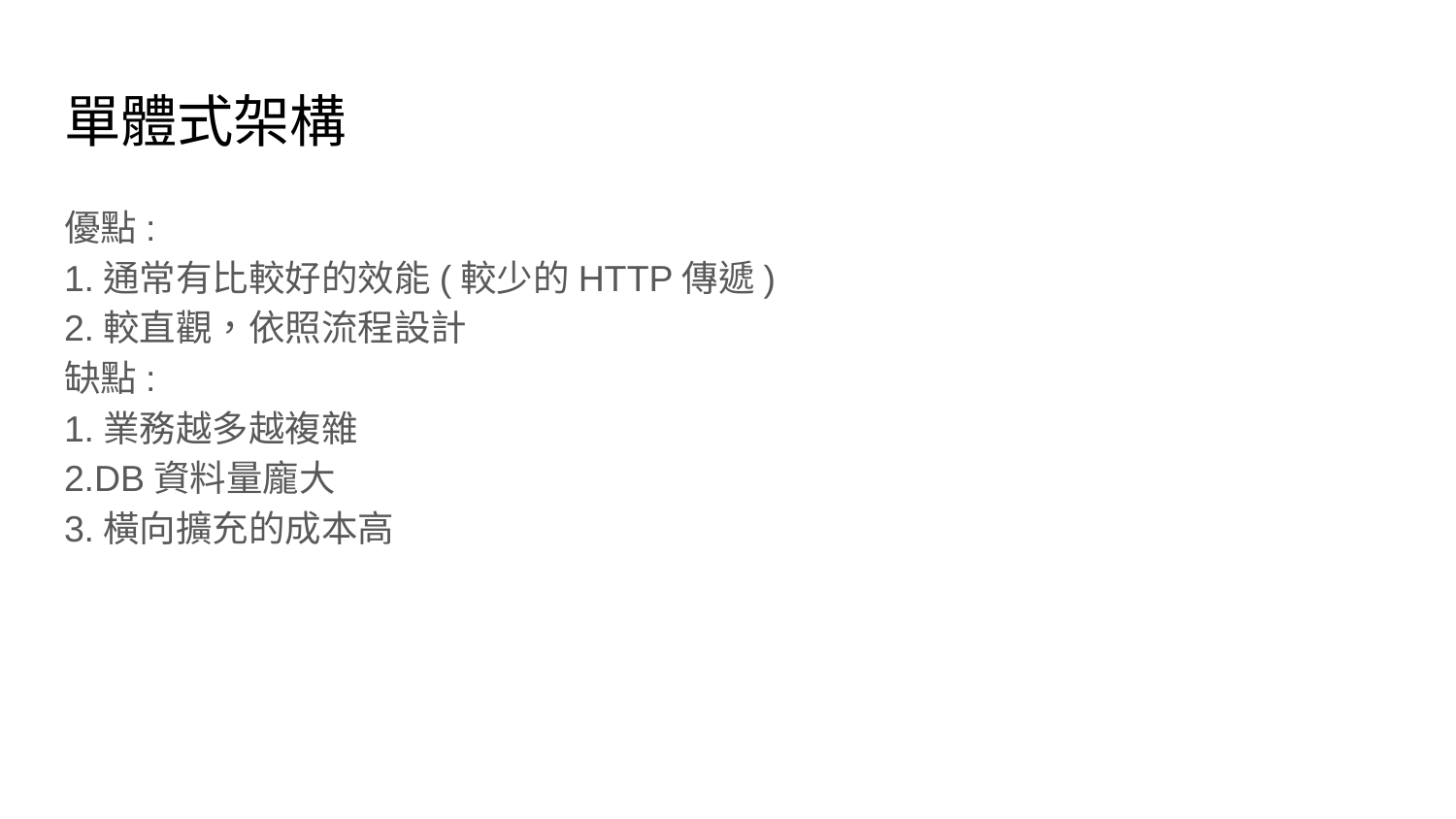

# 單體式架構
優點:
1.通常有比較好的效能(較少的HTTP傳遞)
2.較直觀，依照流程設計
缺點:
1.業務越多越複雜
2.DB資料量龐大
3.橫向擴充的成本高